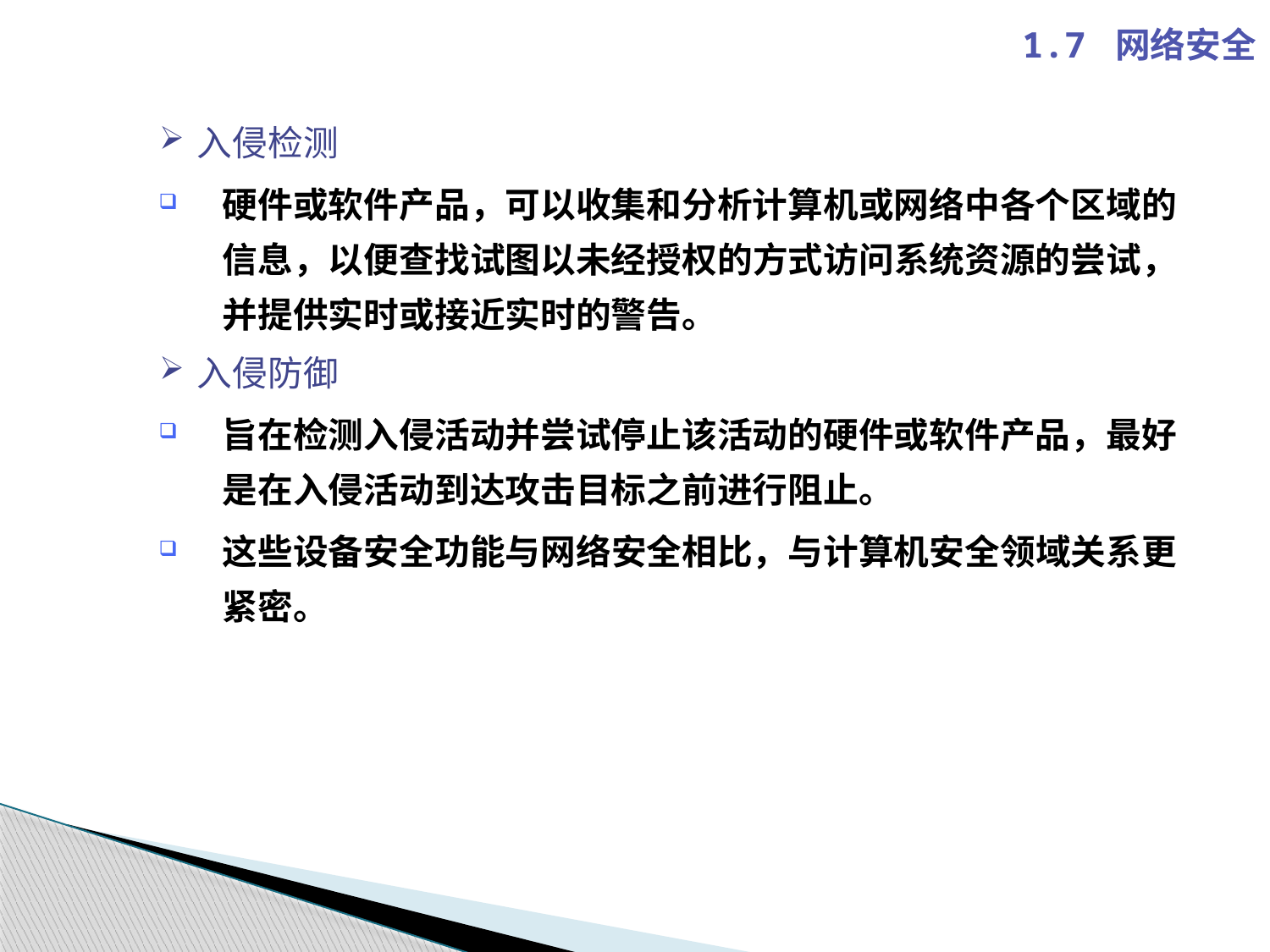

1.7 网络安全
入侵检测
硬件或软件产品，可以收集和分析计算机或网络中各个区域的信息，以便查找试图以未经授权的方式访问系统资源的尝试，并提供实时或接近实时的警告。
入侵防御
旨在检测入侵活动并尝试停止该活动的硬件或软件产品，最好是在入侵活动到达攻击目标之前进行阻止。
这些设备安全功能与网络安全相比，与计算机安全领域关系更紧密。